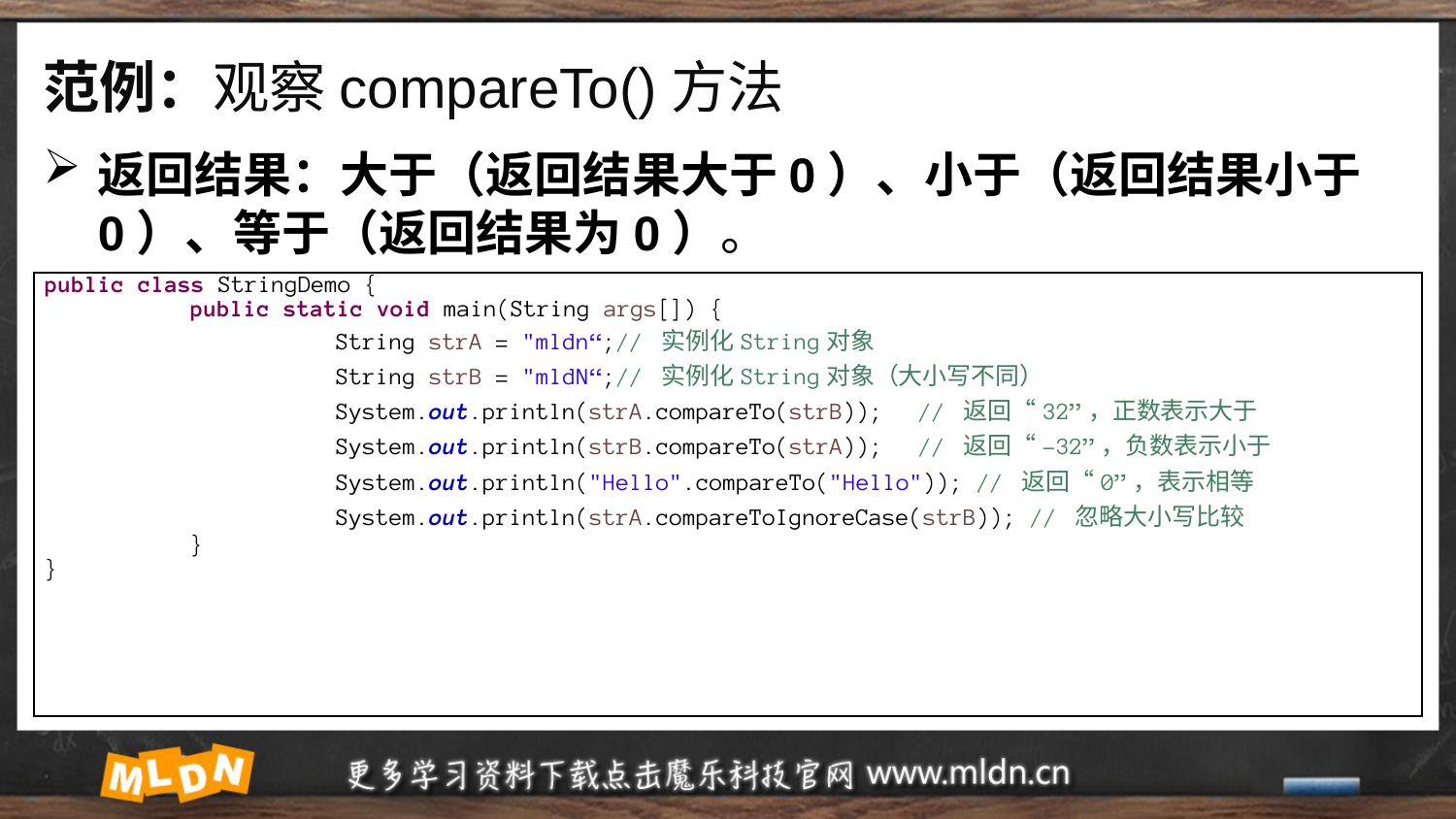

# 范例：观察compareTo()方法
返回结果：大于（返回结果大于0）、小于（返回结果小于0）、等于（返回结果为0）。
| public class StringDemo { public static void main(String args[]) { String strA = "mldn“;// 实例化String对象 String strB = "mldN“;// 实例化String对象（大小写不同） System.out.println(strA.compareTo(strB)); // 返回“32”，正数表示大于 System.out.println(strB.compareTo(strA)); // 返回“-32”，负数表示小于 System.out.println("Hello".compareTo("Hello")); // 返回“0”，表示相等 System.out.println(strA.compareToIgnoreCase(strB)); // 忽略大小写比较 } } |
| --- |